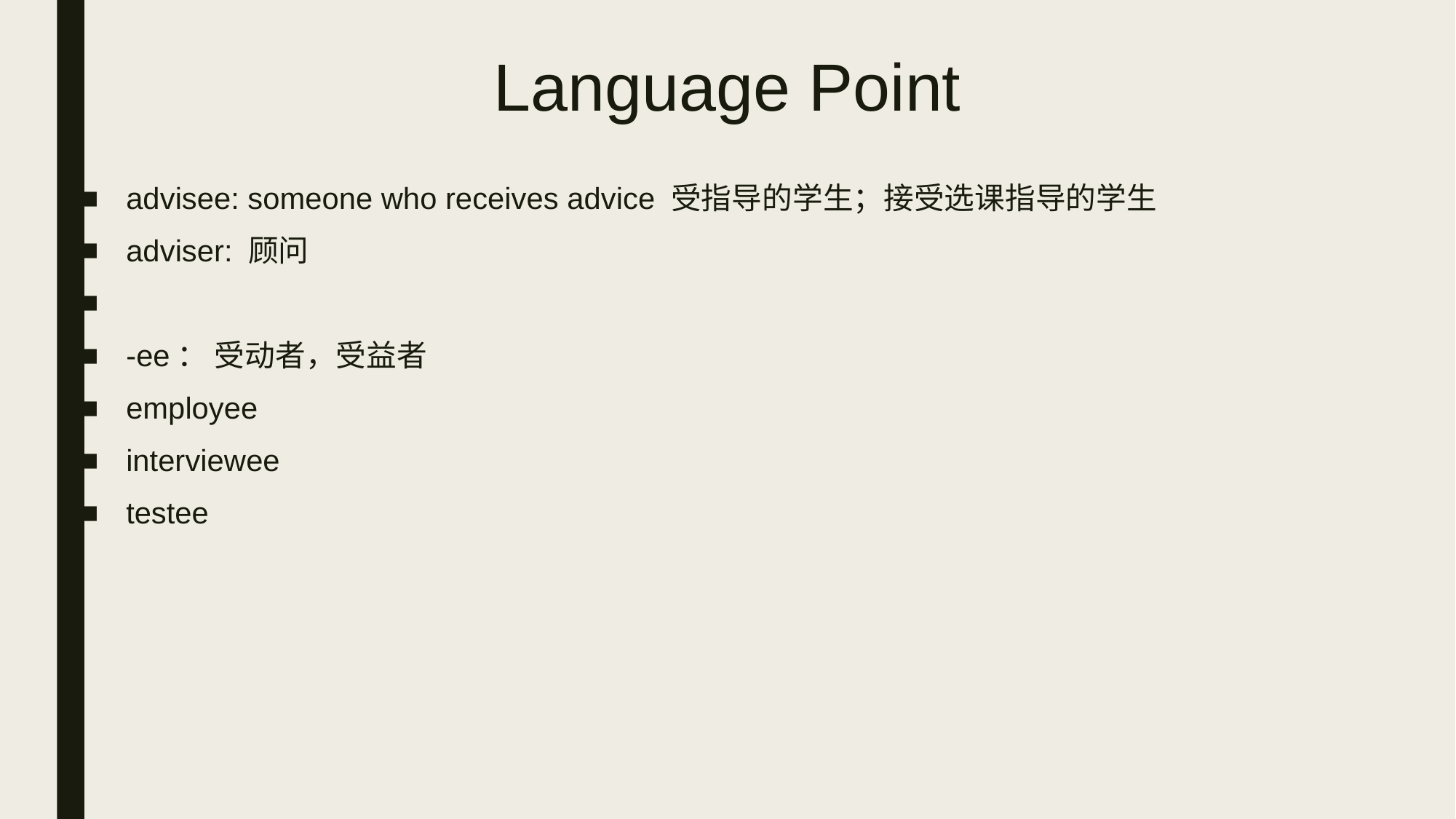

# Language Point
advisee: someone who receives advice 受指导的学生；接受选课指导的学生
adviser: 顾问

-ee： 受动者，受益者
employee
interviewee
testee